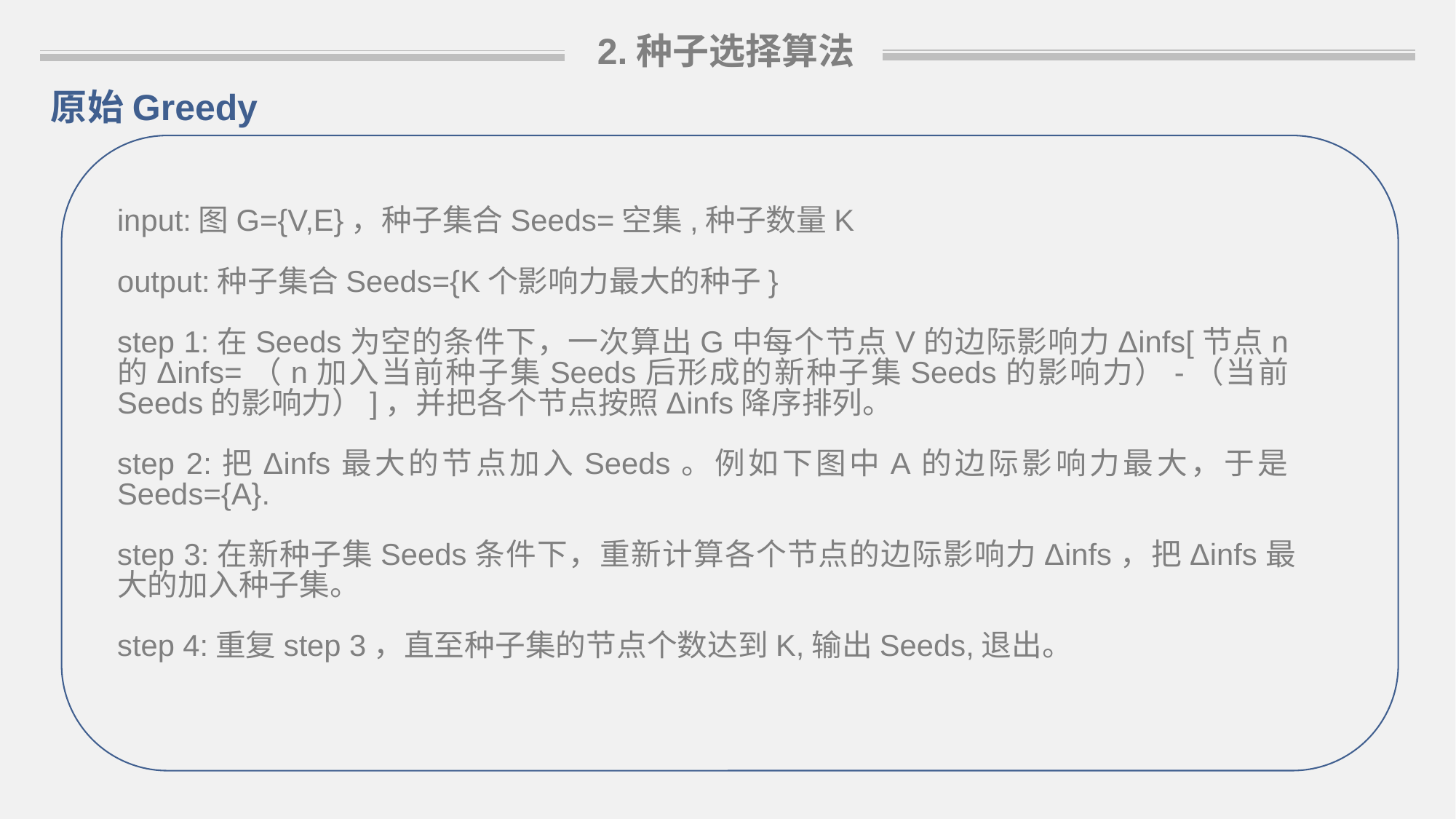

2.种子选择算法
原始Greedy

input:图G={V,E}，种子集合Seeds=空集,种子数量K

output:种子集合Seeds={K个影响力最大的种子}

step 1:在Seeds为空的条件下，一次算出G中每个节点V的边际影响力Δinfs[节点n的Δinfs=（n加入当前种子集Seeds后形成的新种子集Seeds的影响力）-（当前Seeds的影响力）]，并把各个节点按照Δinfs降序排列。

step 2:把Δinfs最大的节点加入Seeds。例如下图中A的边际影响力最大，于是Seeds={A}.

step 3:在新种子集Seeds条件下，重新计算各个节点的边际影响力Δinfs，把Δinfs最大的加入种子集。

step 4:重复step 3，直至种子集的节点个数达到K,输出Seeds,退出。